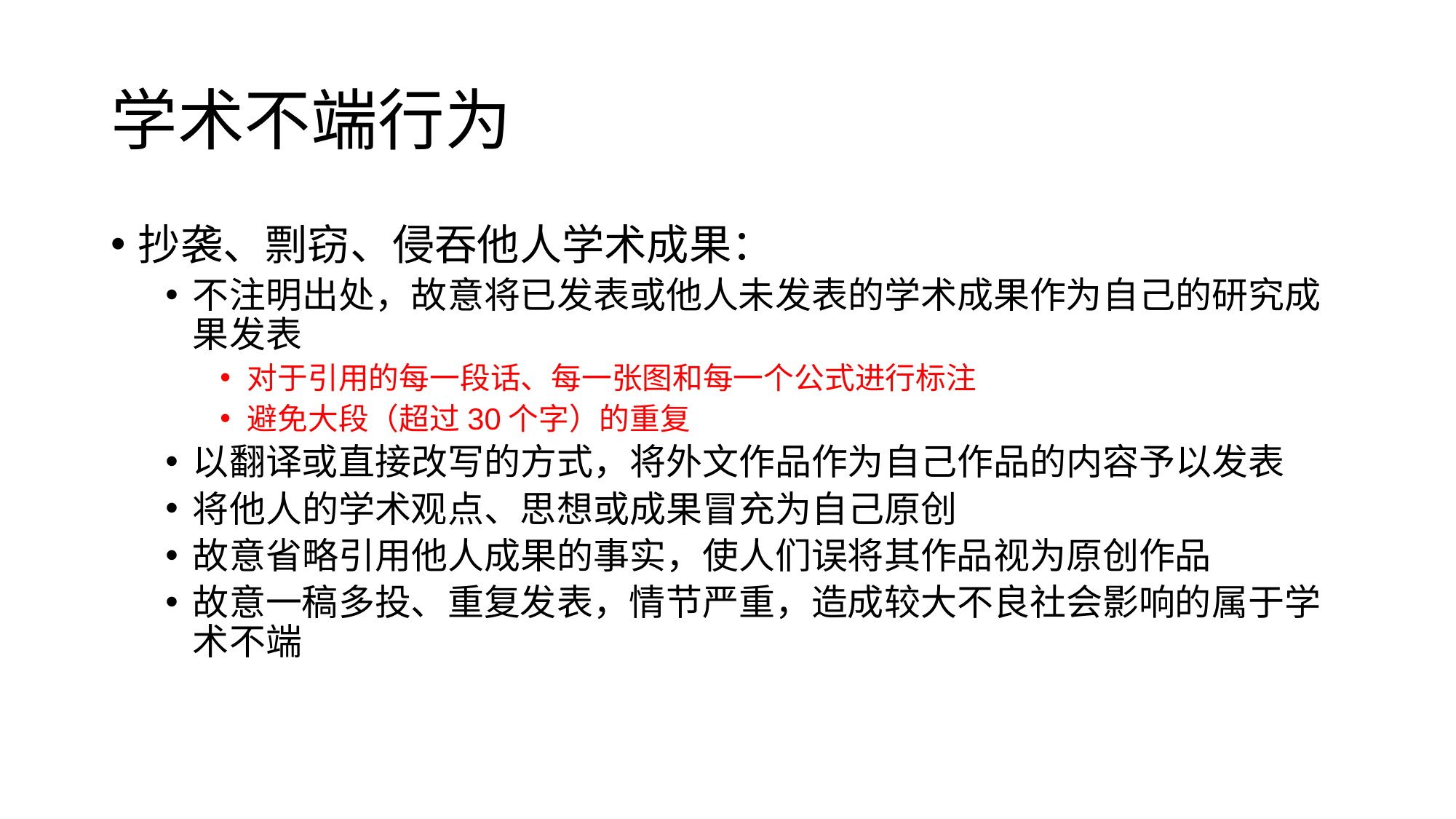

# 学术不端行为
抄袭、剽窃、侵吞他人学术成果：
不注明出处，故意将已发表或他人未发表的学术成果作为自己的研究成果发表
对于引用的每一段话、每一张图和每一个公式进行标注
避免大段（超过30个字）的重复
以翻译或直接改写的方式，将外文作品作为自己作品的内容予以发表
将他人的学术观点、思想或成果冒充为自己原创
故意省略引用他人成果的事实，使人们误将其作品视为原创作品
故意一稿多投、重复发表，情节严重，造成较大不良社会影响的属于学术不端